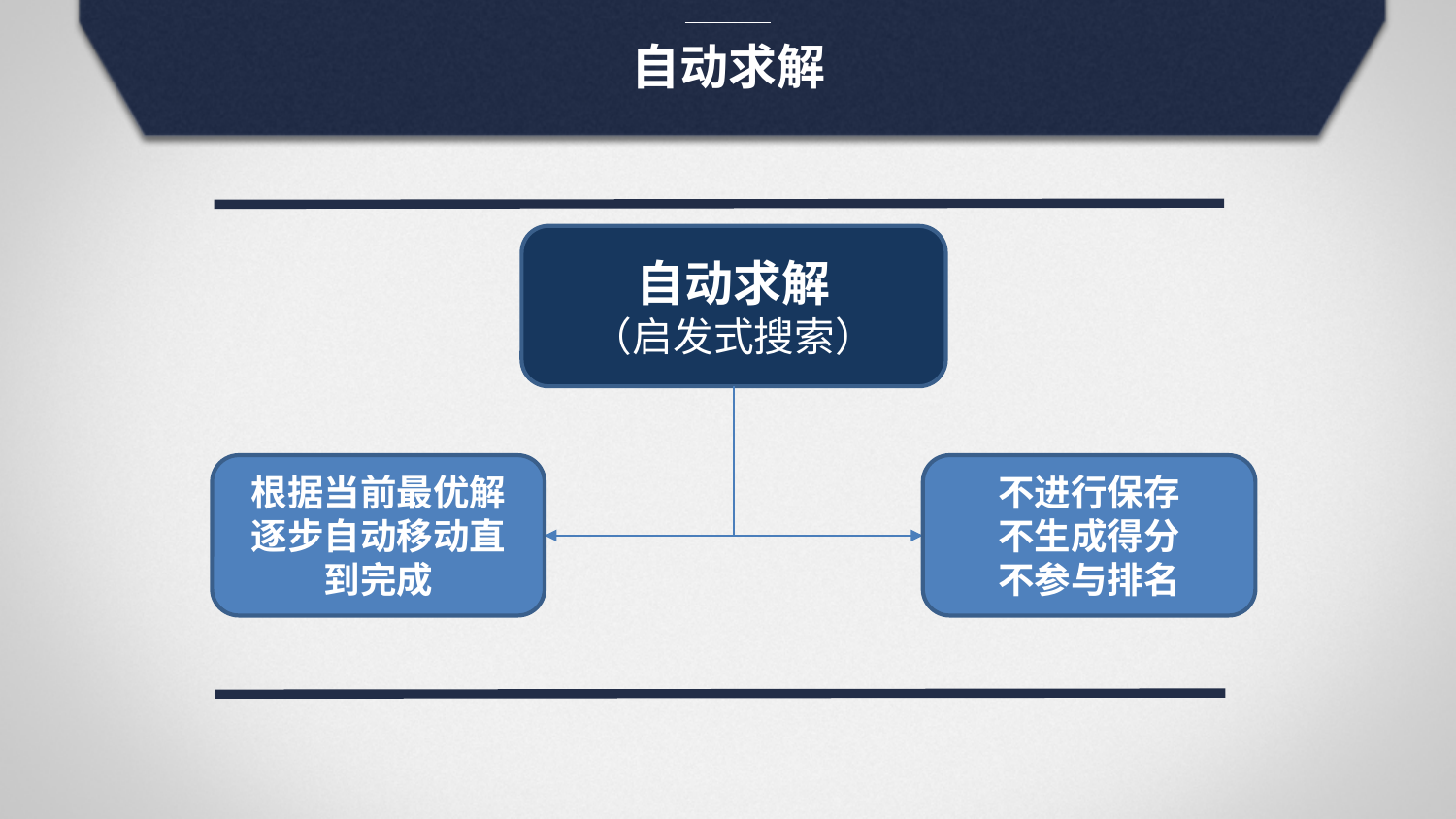

自动求解
自动求解
（启发式搜索）
根据当前最优解
逐步自动移动直到完成
不进行保存
不生成得分
不参与排名